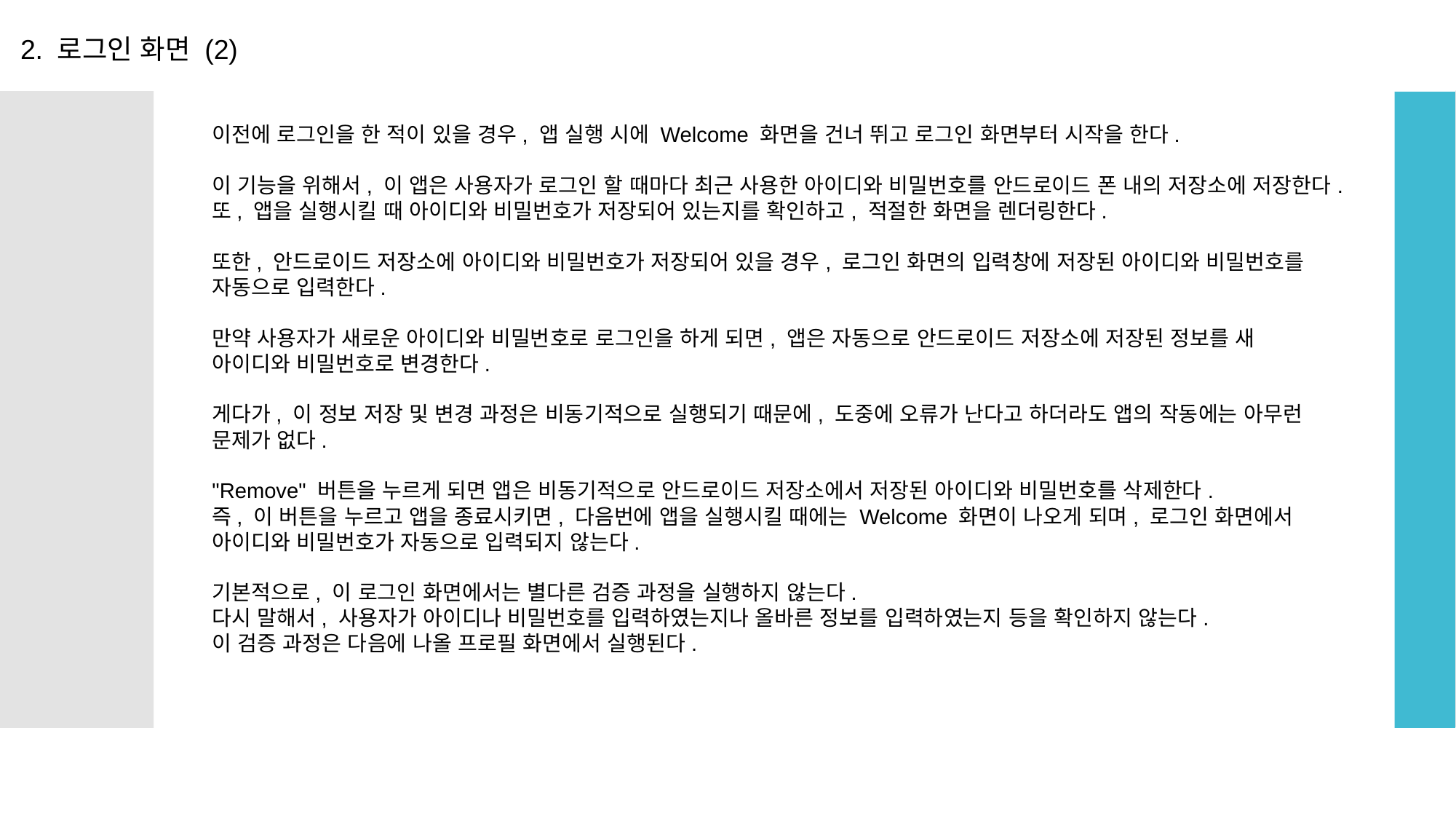

2. 로그인 화면 (2)

이전에 로그인을 한 적이 있을 경우, 앱 실행 시에 Welcome 화면을 건너 뛰고 로그인 화면부터 시작을 한다.

이 기능을 위해서, 이 앱은 사용자가 로그인 할 때마다 최근 사용한 아이디와 비밀번호를 안드로이드 폰 내의 저장소에 저장한다.
또, 앱을 실행시킬 때 아이디와 비밀번호가 저장되어 있는지를 확인하고, 적절한 화면을 렌더링한다.

또한, 안드로이드 저장소에 아이디와 비밀번호가 저장되어 있을 경우, 로그인 화면의 입력창에 저장된 아이디와 비밀번호를 자동으로 입력한다.

만약 사용자가 새로운 아이디와 비밀번호로 로그인을 하게 되면, 앱은 자동으로 안드로이드 저장소에 저장된 정보를 새 아이디와 비밀번호로 변경한다.

게다가, 이 정보 저장 및 변경 과정은 비동기적으로 실행되기 때문에, 도중에 오류가 난다고 하더라도 앱의 작동에는 아무런 문제가 없다.

"Remove" 버튼을 누르게 되면 앱은 비동기적으로 안드로이드 저장소에서 저장된 아이디와 비밀번호를 삭제한다.
즉, 이 버튼을 누르고 앱을 종료시키면, 다음번에 앱을 실행시킬 때에는 Welcome 화면이 나오게 되며, 로그인 화면에서 아이디와 비밀번호가 자동으로 입력되지 않는다.

기본적으로, 이 로그인 화면에서는 별다른 검증 과정을 실행하지 않는다.
다시 말해서, 사용자가 아이디나 비밀번호를 입력하였는지나 올바른 정보를 입력하였는지 등을 확인하지 않는다.
이 검증 과정은 다음에 나올 프로필 화면에서 실행된다.